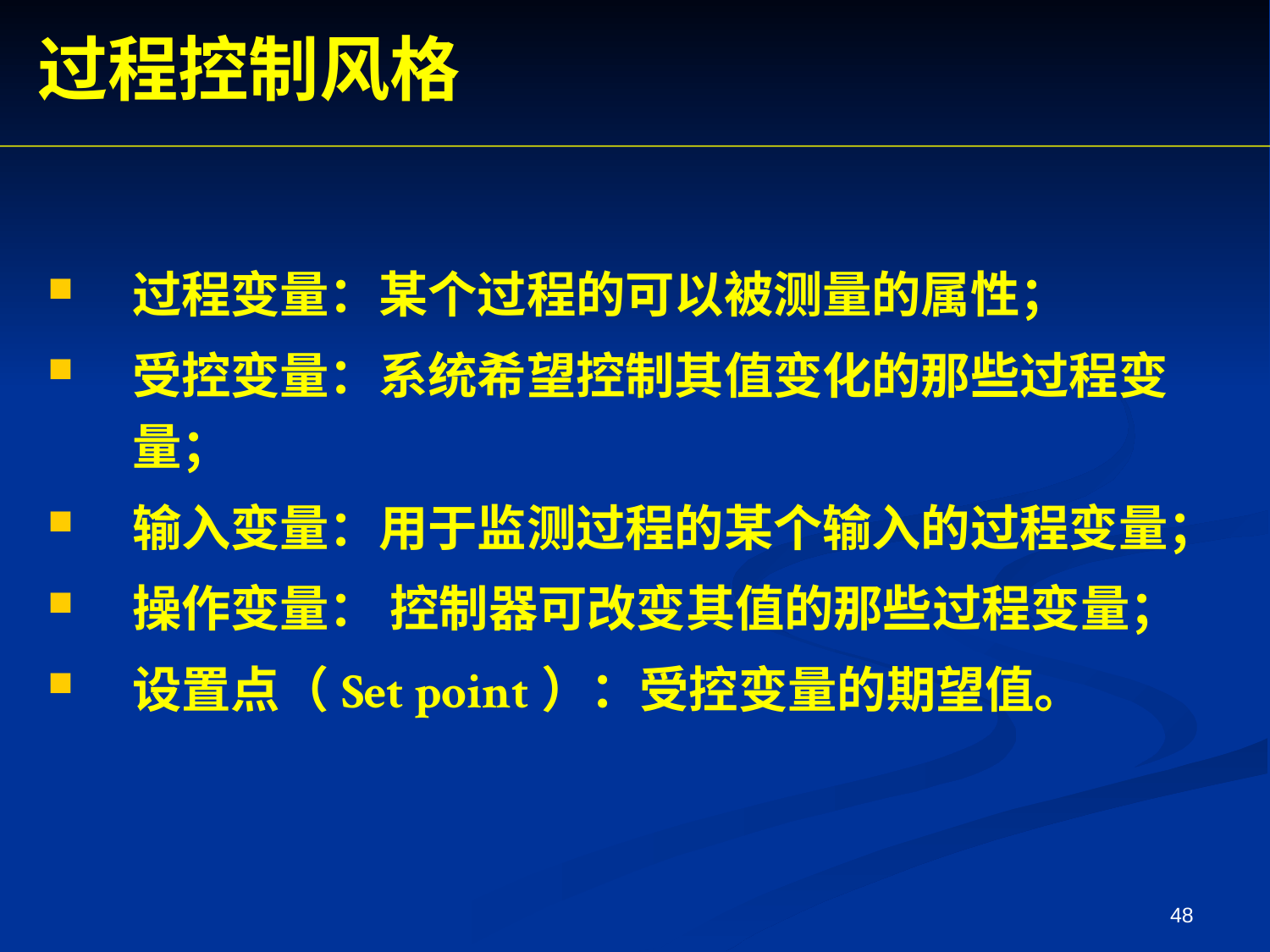

过程控制风格

过程变量：某个过程的可以被测量的属性；
受控变量：系统希望控制其值变化的那些过程变量；
输入变量：用于监测过程的某个输入的过程变量；
操作变量： 控制器可改变其值的那些过程变量；
设置点（Set point）：受控变量的期望值。
48